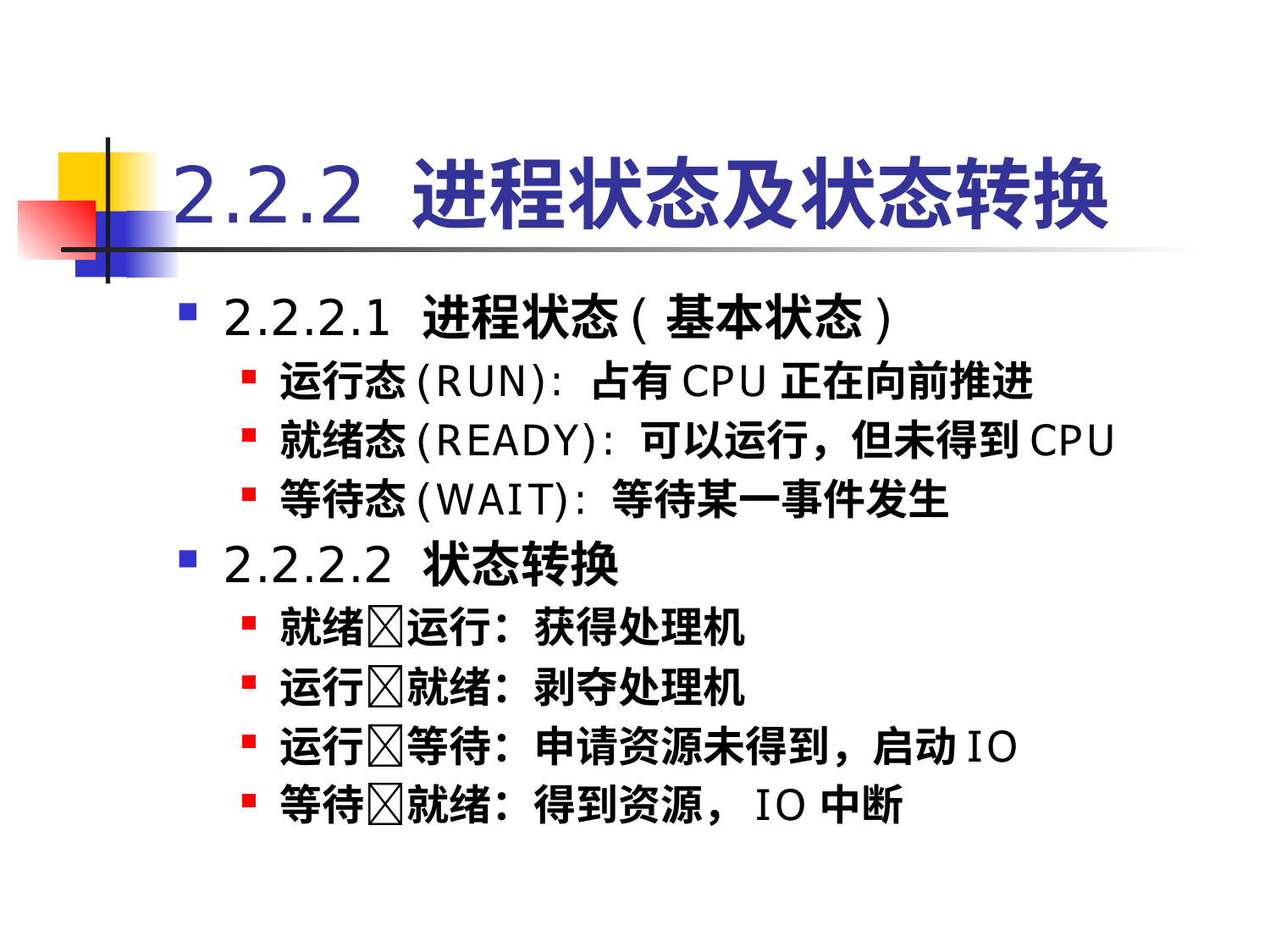

# 2.2.2 进程状态及状态转换
2.2.2.1 进程状态(基本状态)
运行态(RUN): 占有CPU正在向前推进
就绪态(READY): 可以运行，但未得到CPU
等待态(WAIT): 等待某一事件发生
2.2.2.2 状态转换
就绪⇒运行：获得处理机
运行⇒就绪：剥夺处理机
运行⇒等待：申请资源未得到，启动IO
等待⇒就绪：得到资源，IO中断